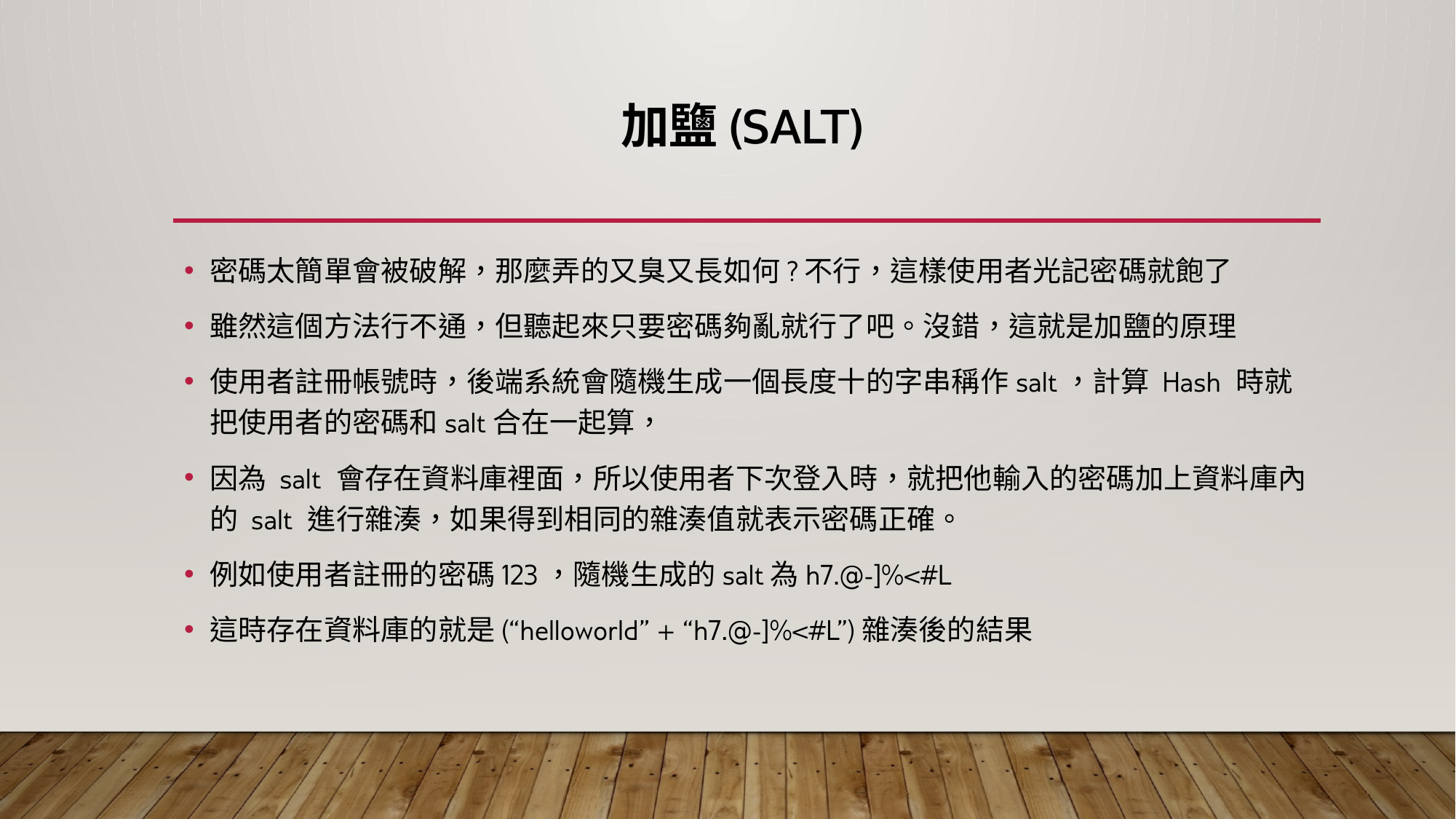

# 加鹽(salt)
密碼太簡單會被破解，那麼弄的又臭又長如何?不行，這樣使用者光記密碼就飽了
雖然這個方法行不通，但聽起來只要密碼夠亂就行了吧。沒錯，這就是加鹽的原理
使用者註冊帳號時，後端系統會隨機生成一個長度十的字串稱作salt，計算 Hash 時就把使用者的密碼和salt合在一起算，
因為 salt 會存在資料庫裡面，所以使用者下次登入時，就把他輸入的密碼加上資料庫內的 salt 進行雜湊，如果得到相同的雜湊值就表示密碼正確。
例如使用者註冊的密碼123，隨機生成的salt為h7.@-]%<#L
這時存在資料庫的就是(“helloworld” + “h7.@-]%<#L”)雜湊後的結果